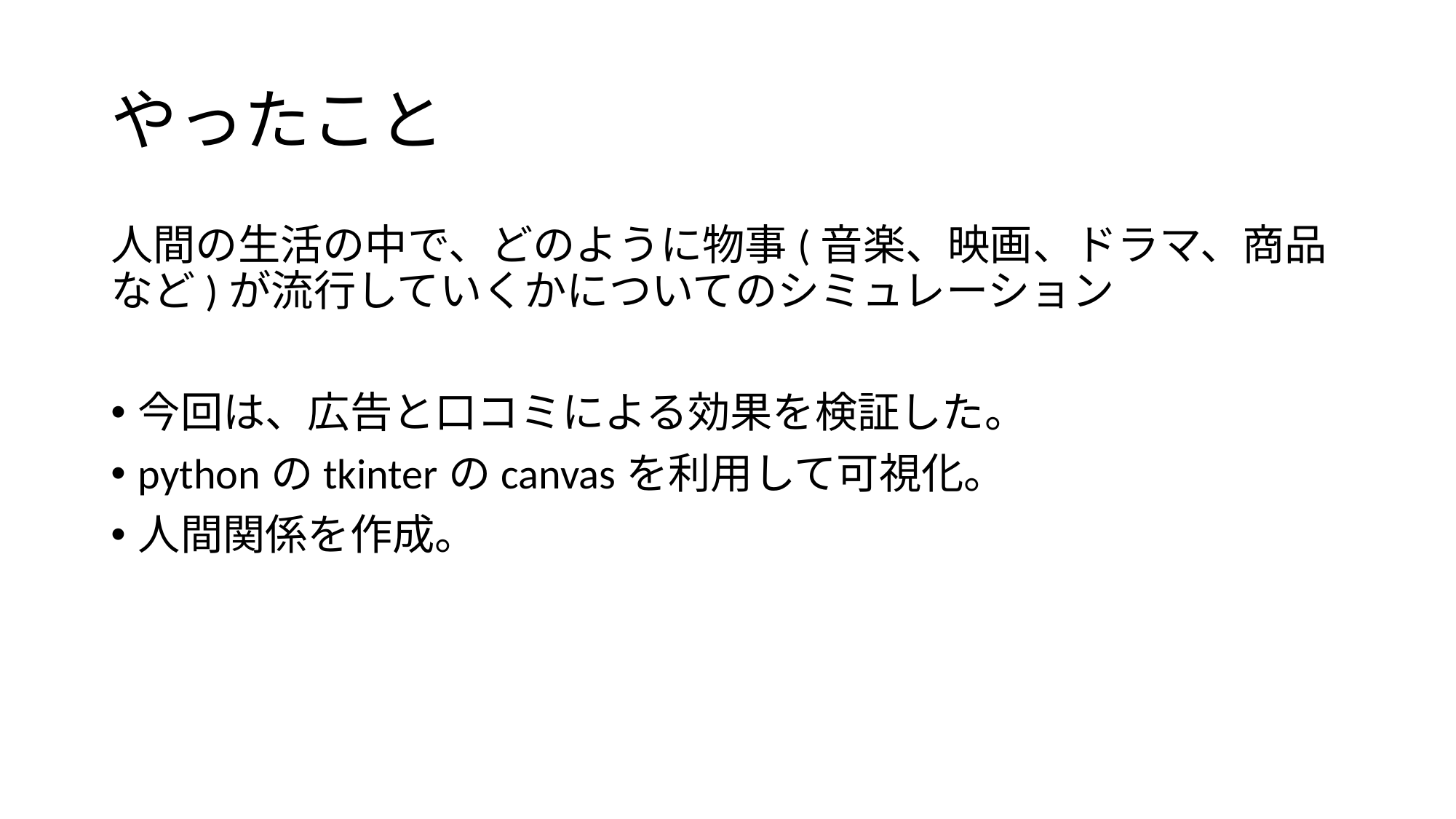

# やったこと
人間の生活の中で、どのように物事(音楽、映画、ドラマ、商品など)が流行していくかについてのシミュレーション

今回は、広告と口コミによる効果を検証した。
pythonのtkinterのcanvasを利用して可視化。
人間関係を作成。